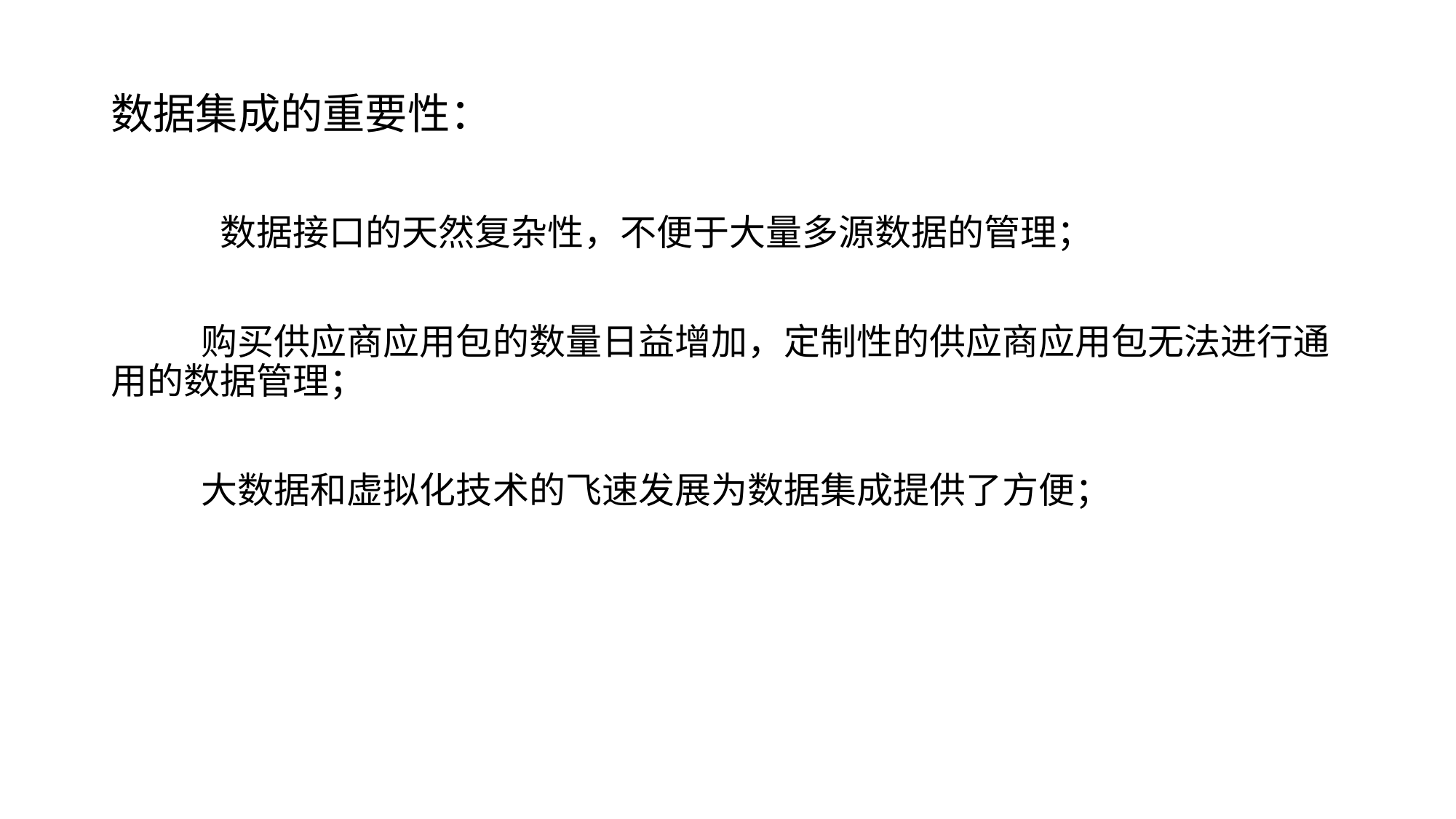

数据集成的重要性：

	数据接口的天然复杂性，不便于大量多源数据的管理；

          购买供应商应用包的数量日益增加，定制性的供应商应用包无法进行通用的数据管理；

          大数据和虚拟化技术的飞速发展为数据集成提供了方便；